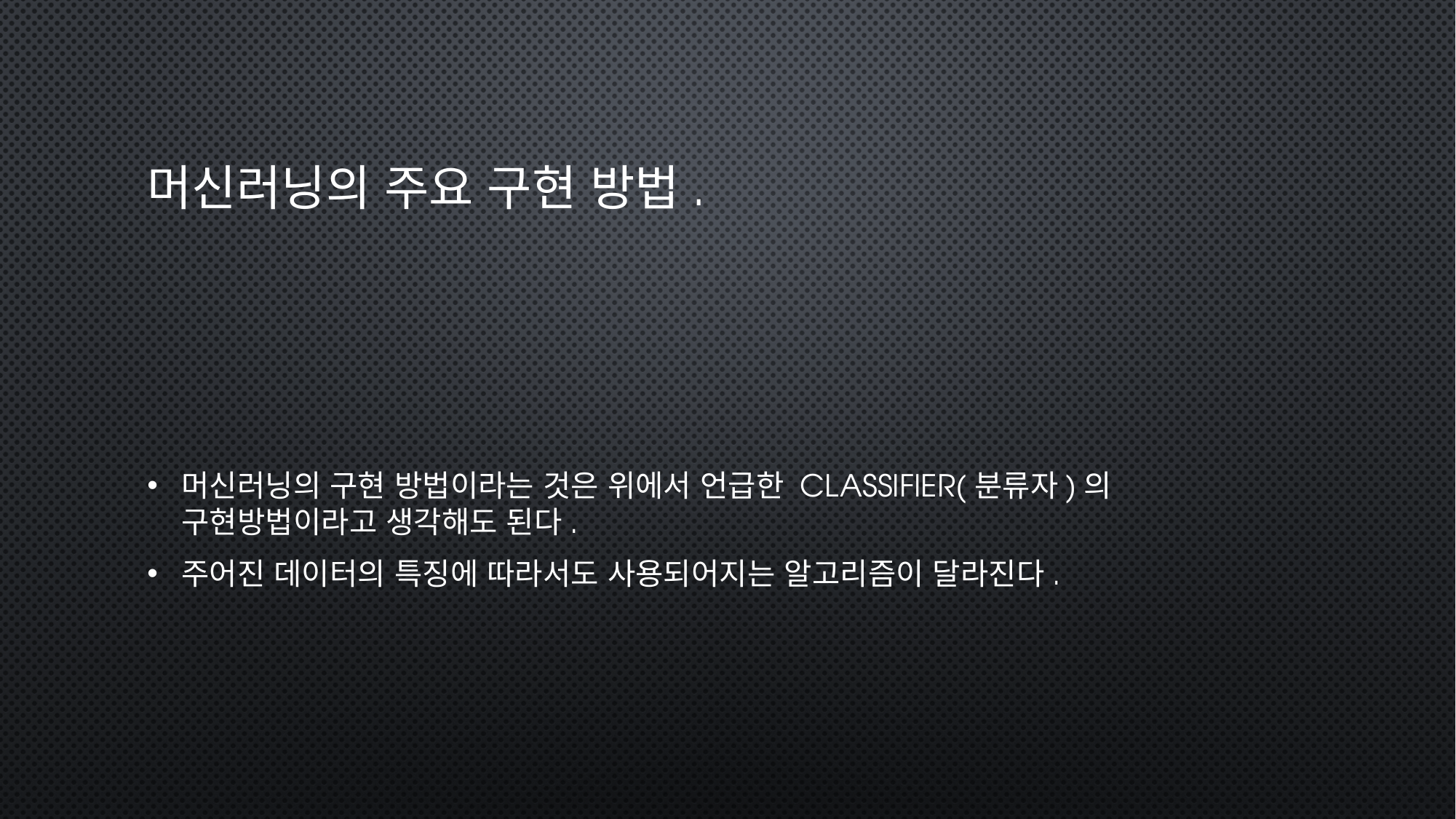

# 머신러닝의 주요 구현 방법.
머신러닝의 구현 방법이라는 것은 위에서 언급한 Classifier(분류자)의 구현방법이라고 생각해도 된다.
주어진 데이터의 특징에 따라서도 사용되어지는 알고리즘이 달라진다.